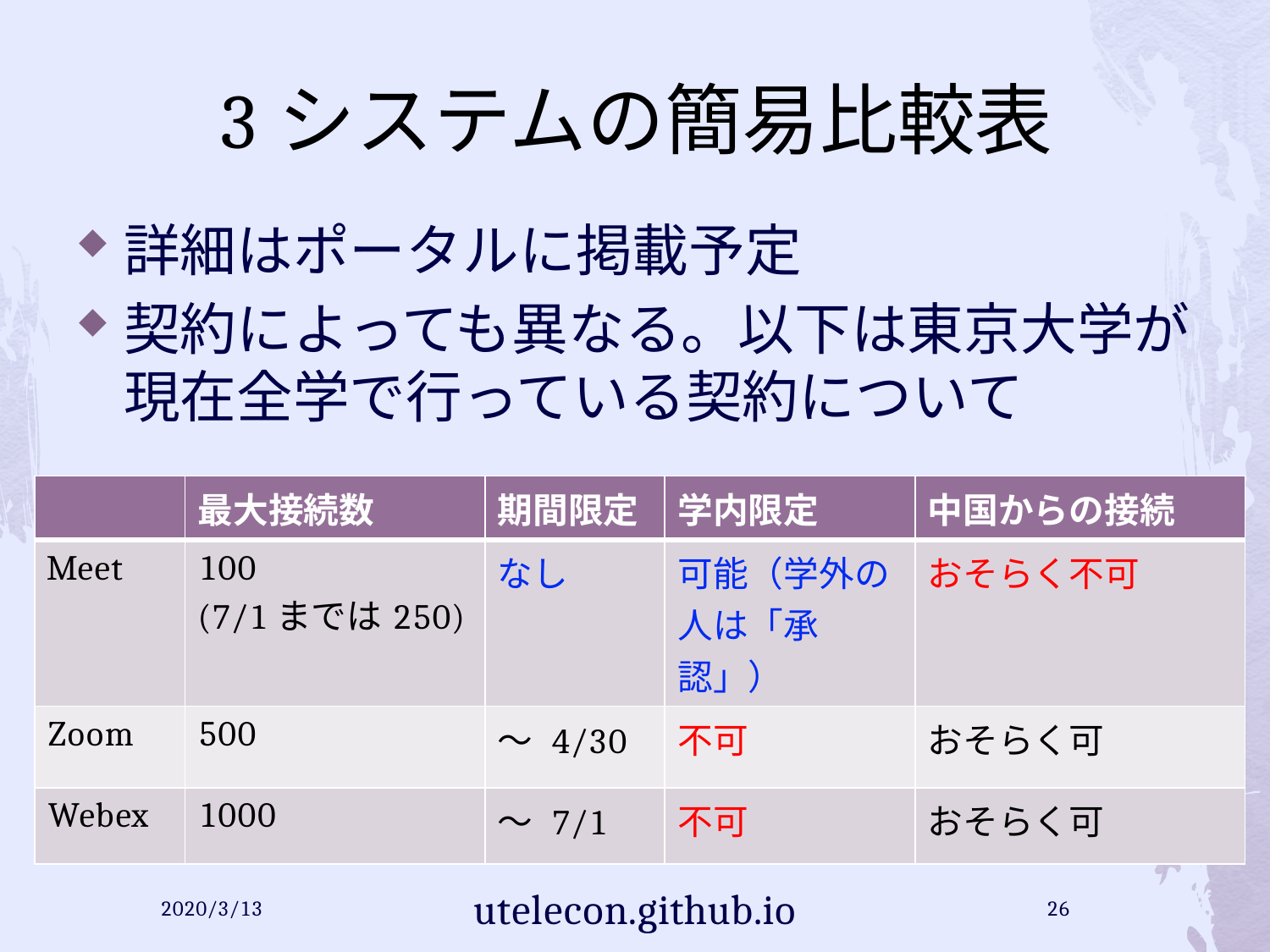

# 3システムの簡易比較表
詳細はポータルに掲載予定
契約によっても異なる。以下は東京大学が現在全学で行っている契約について
|  | 最大接続数 | 期間限定 | 学内限定 | 中国からの接続 |
| --- | --- | --- | --- | --- |
| Meet | 100 (7/1までは250) | なし | 可能（学外の人は「承認」） | おそらく不可 |
| Zoom | 500 | ～ 4/30 | 不可 | おそらく可 |
| Webex | 1000 | ～ 7/1 | 不可 | おそらく可 |
2020/3/13
utelecon.github.io
26